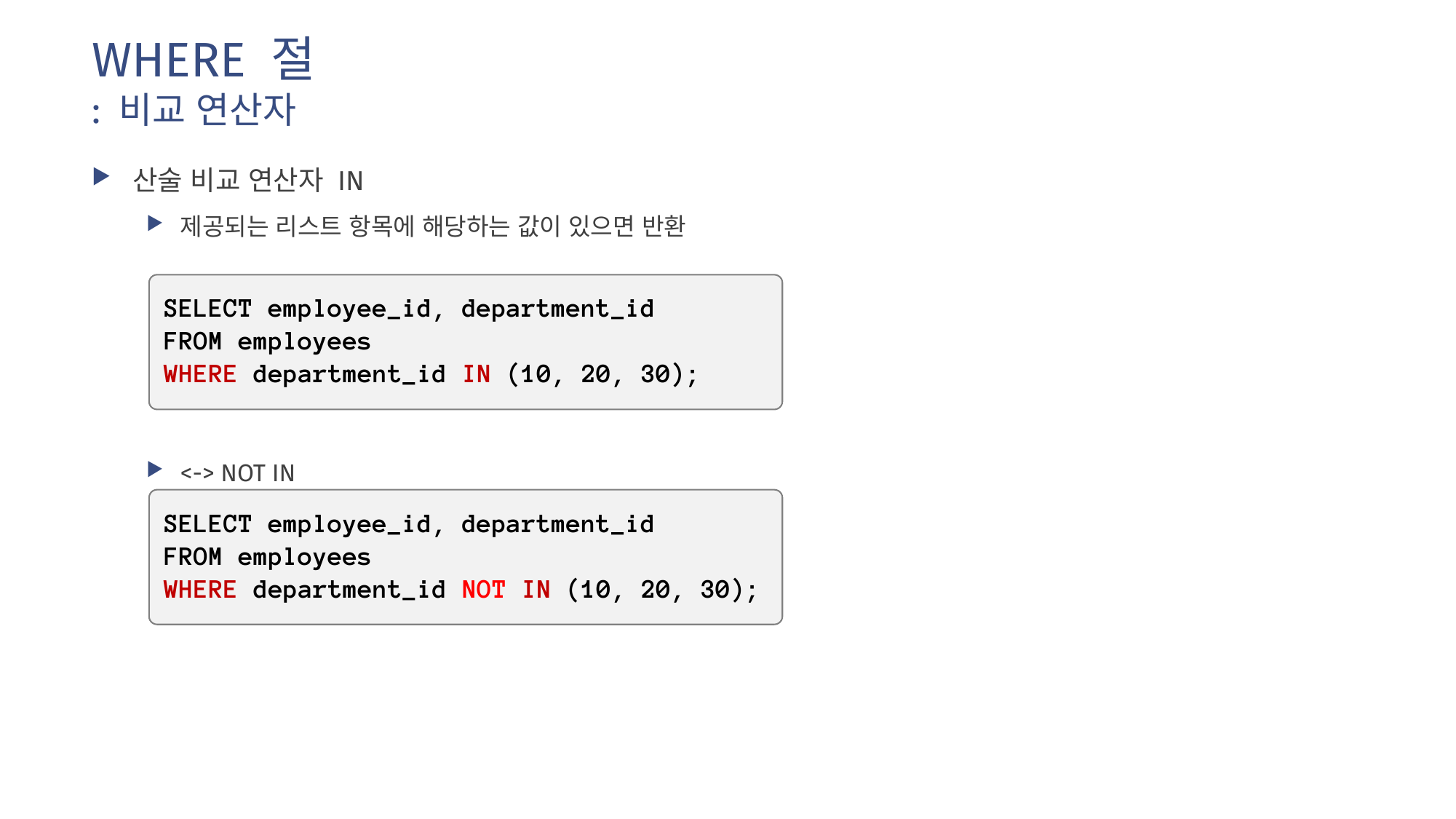

# WHERE 절 : 비교 연산자
산술 비교 연산자 IN
제공되는 리스트 항목에 해당하는 값이 있으면 반환

<-> NOT IN
SELECT employee_id, department_id
FROM employees
WHERE department_id IN (10, 20, 30);
SELECT employee_id, department_id
FROM employees
WHERE department_id NOT IN (10, 20, 30);